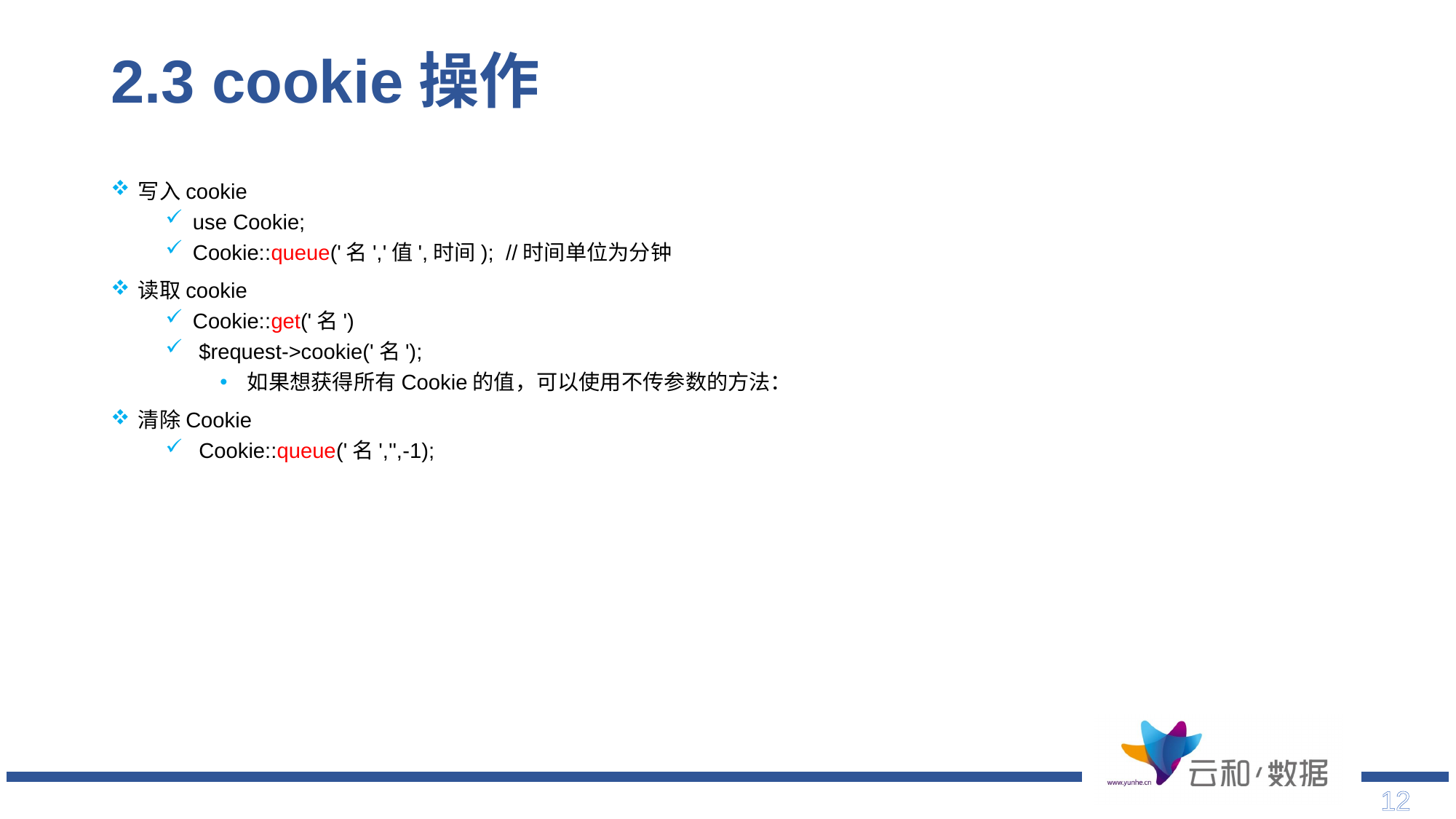

# 2.3 cookie操作
写入cookie
use Cookie;
Cookie::queue('名','值',时间);  //时间单位为分钟
读取cookie
Cookie::get('名')
 $request->cookie('名');
如果想获得所有Cookie的值，可以使用不传参数的方法：
清除Cookie
 Cookie::queue('名','',-1);